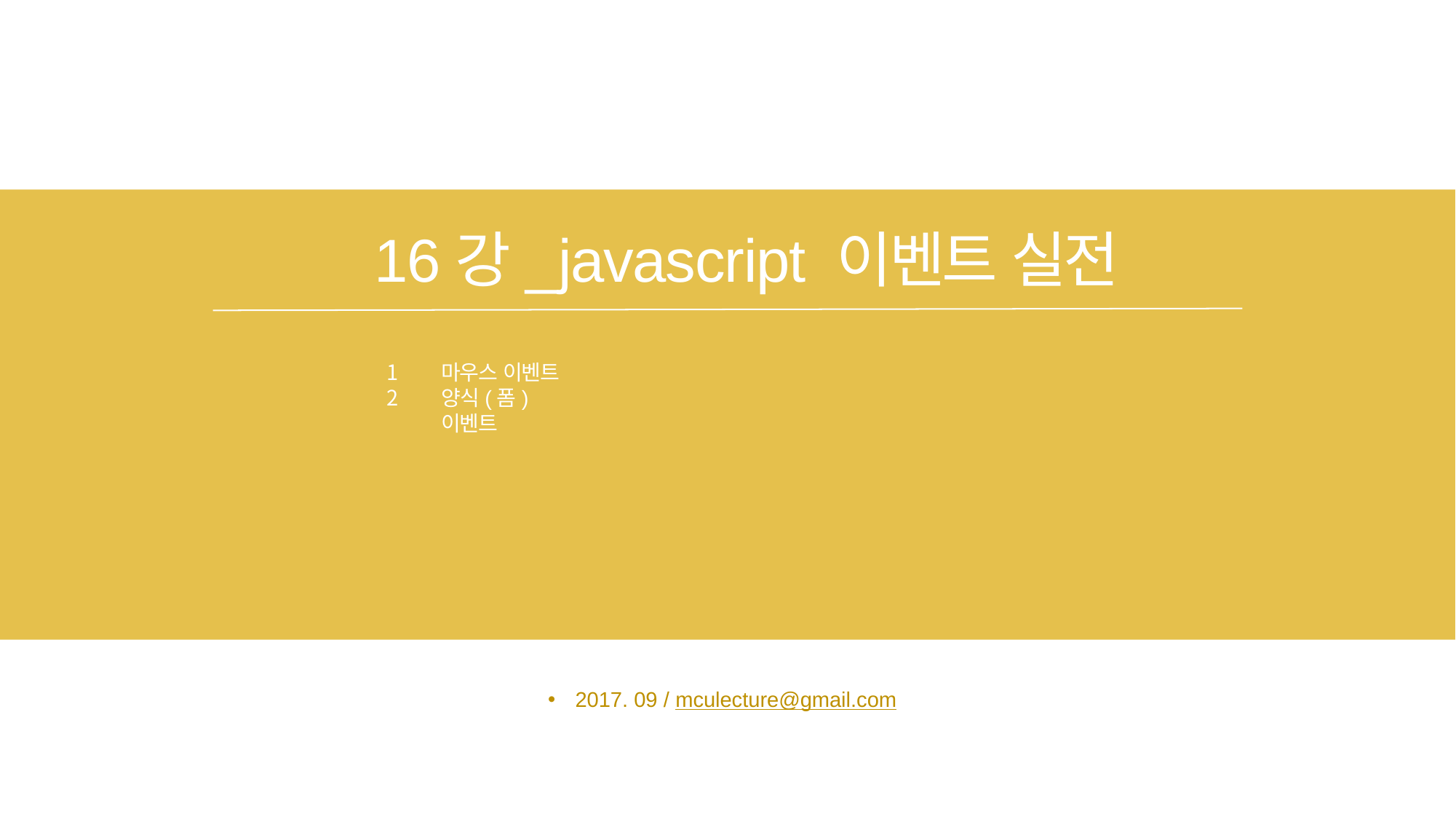

# 16강_javascript 이벤트 실전

마우스 이벤트
양식(폼) 이벤트
2017. 09 / mculecture@gmail.com